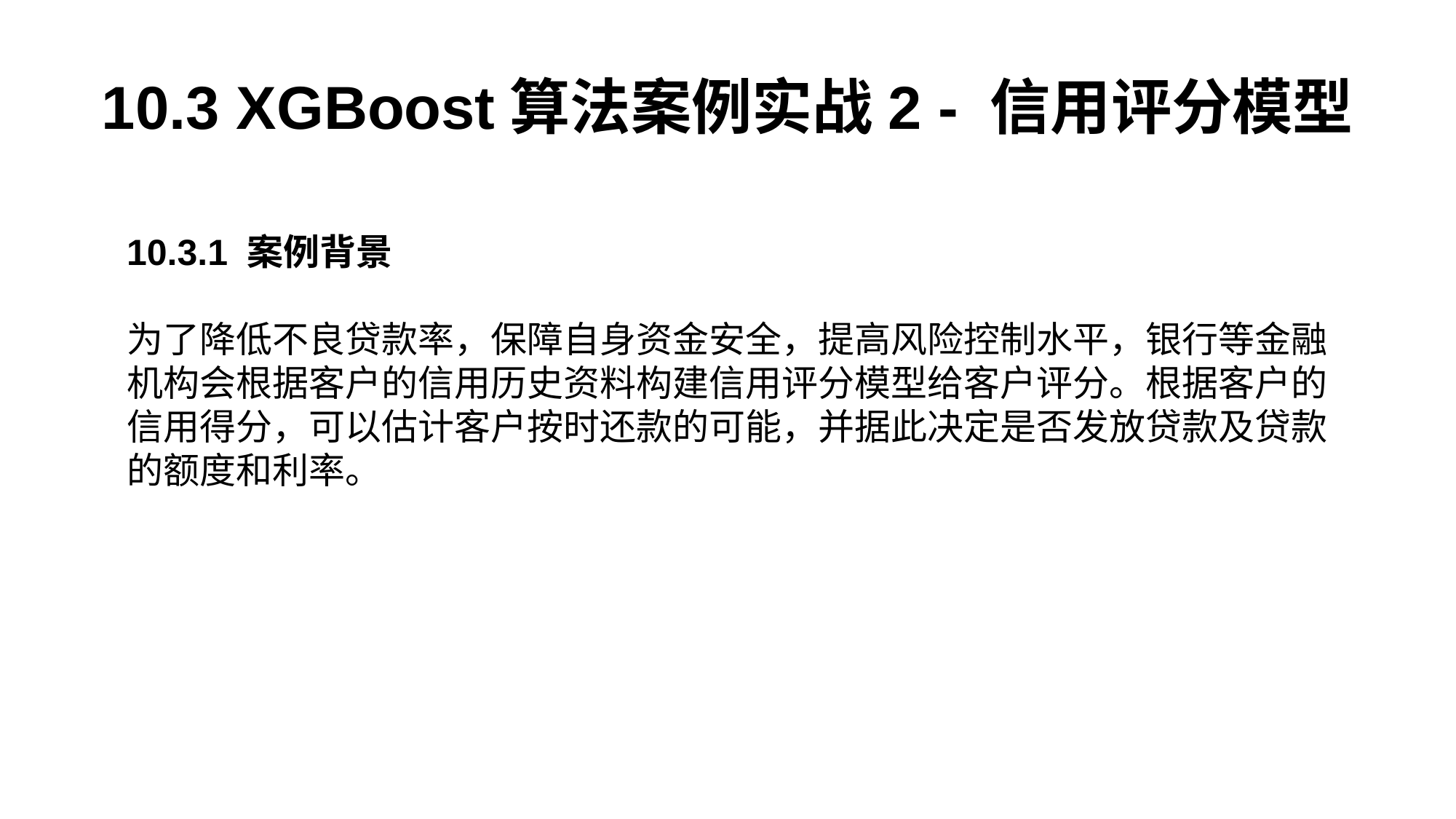

10.3 XGBoost算法案例实战2 - 信用评分模型
10.3.1 案例背景

为了降低不良贷款率，保障自身资金安全，提高风险控制水平，银行等金融机构会根据客户的信用历史资料构建信用评分模型给客户评分。根据客户的信用得分，可以估计客户按时还款的可能，并据此决定是否发放贷款及贷款的额度和利率。